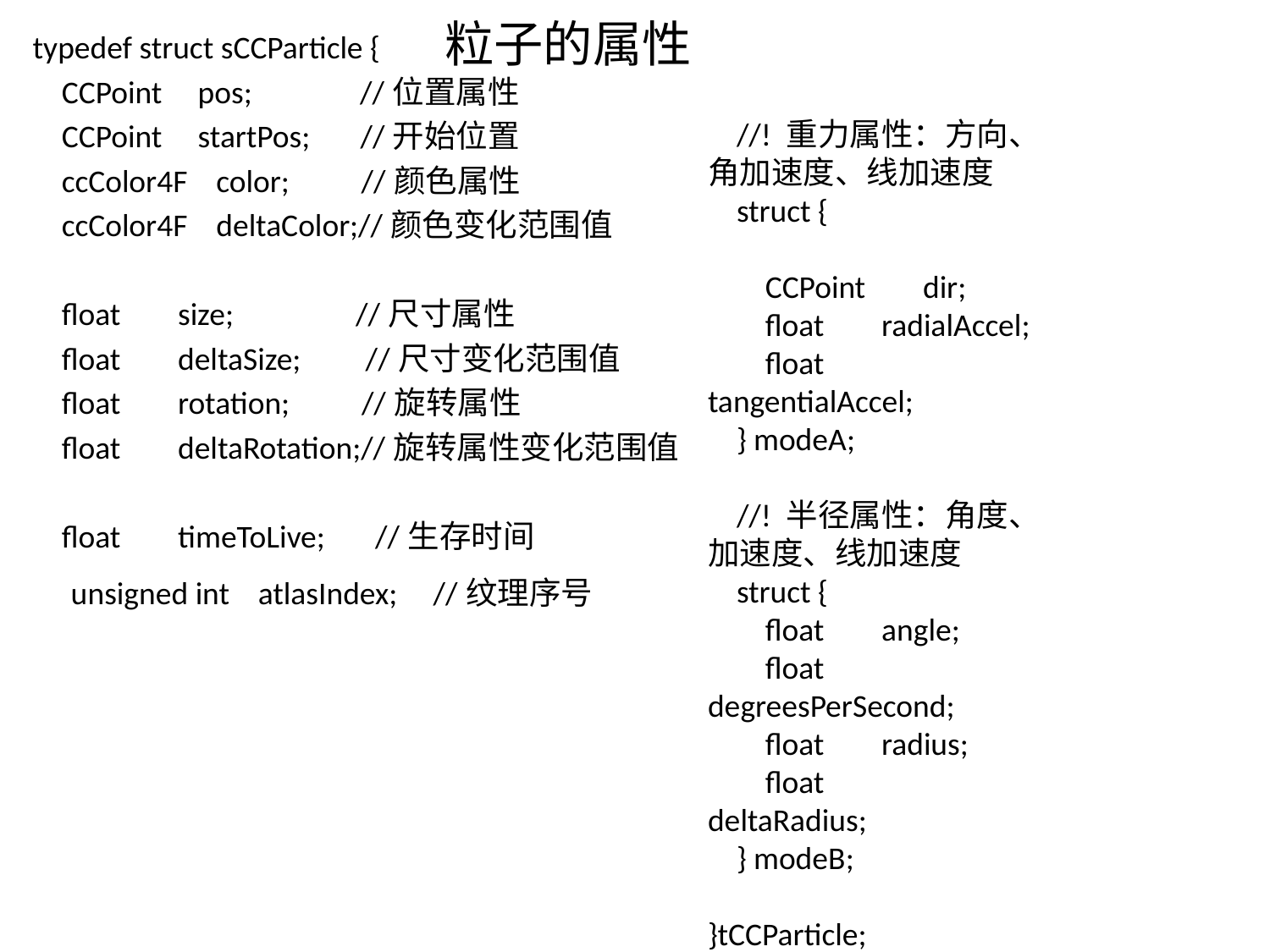

# 粒子的属性
typedef struct sCCParticle {
    CCPoint     pos;               //位置属性
    CCPoint     startPos;       //开始位置
    ccColor4F    color;          //颜色属性
    ccColor4F    deltaColor;//颜色变化范围值

    float        size;                 //尺寸属性
    float        deltaSize;         //尺寸变化范围值
    float        rotation;          //旋转属性
    float        deltaRotation;//旋转属性变化范围值

    float        timeToLive;       //生存时间
    unsigned int    atlasIndex;     //纹理序号

    //! 重力属性：方向、角加速度、线加速度
    struct {
        CCPoint        dir;
        float        radialAccel;
        float        tangentialAccel;
    } modeA;

    //! 半径属性：角度、加速度、线加速度
    struct {
        float        angle;
        float        degreesPerSecond;
        float        radius;
        float        deltaRadius;
    } modeB;

}tCCParticle;